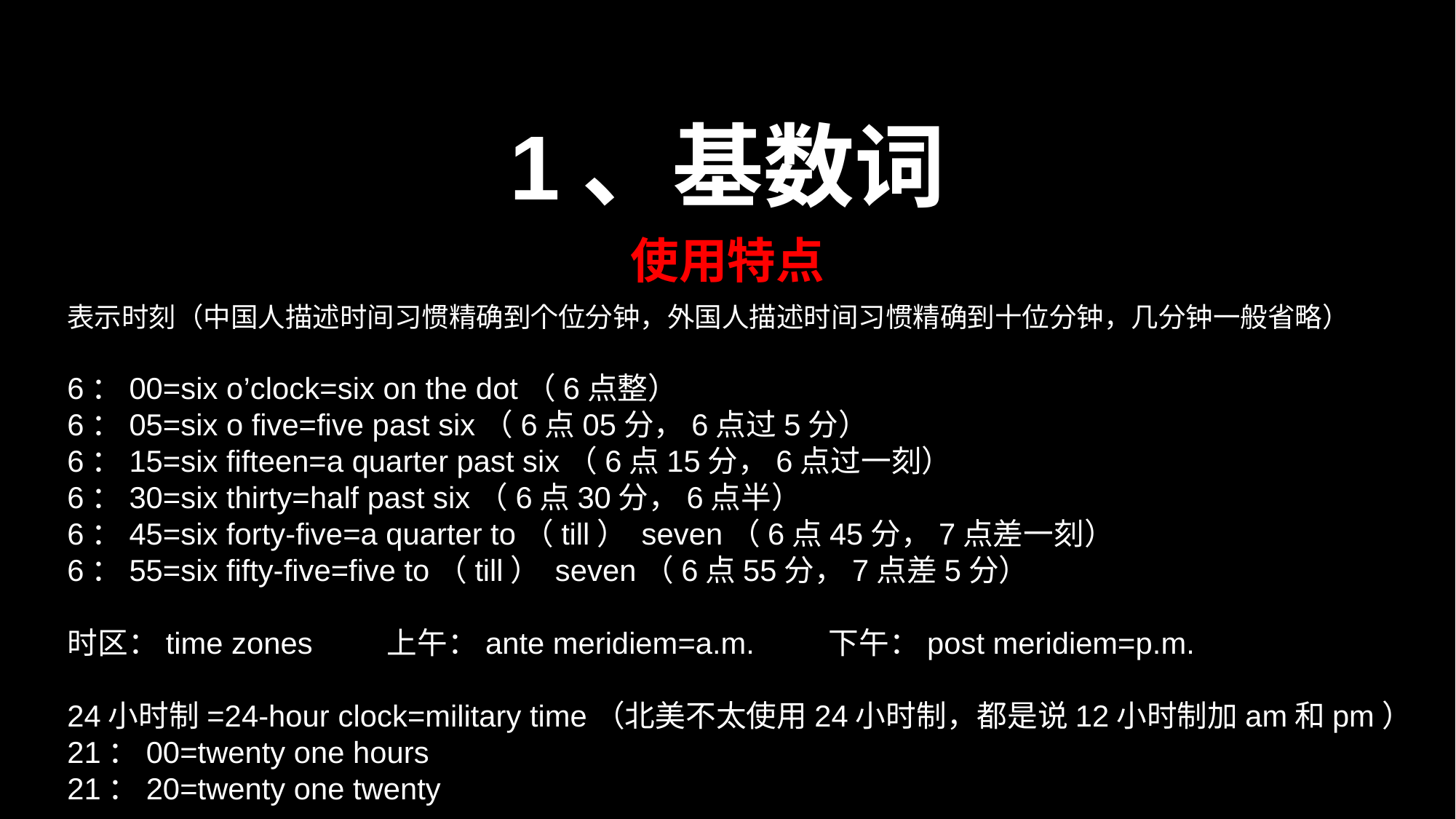

1、基数词
使用特点
表示时刻（中国人描述时间习惯精确到个位分钟，外国人描述时间习惯精确到十位分钟，几分钟一般省略）

6：00=six o’clock=six on the dot（6点整）
6：05=six o five=five past six（6点05分，6点过5分）
6：15=six fifteen=a quarter past six（6点15分，6点过一刻）
6：30=six thirty=half past six（6点30分，6点半）
6：45=six forty-five=a quarter to（till） seven（6点45分，7点差一刻）
6：55=six fifty-five=five to（till） seven（6点55分，7点差5分）

时区：time zones        上午：ante meridiem=a.m.        下午：post meridiem=p.m.

24小时制=24-hour clock=military time（北美不太使用24小时制，都是说12小时制加am和pm）
21：00=twenty one hours
21：20=twenty one twenty